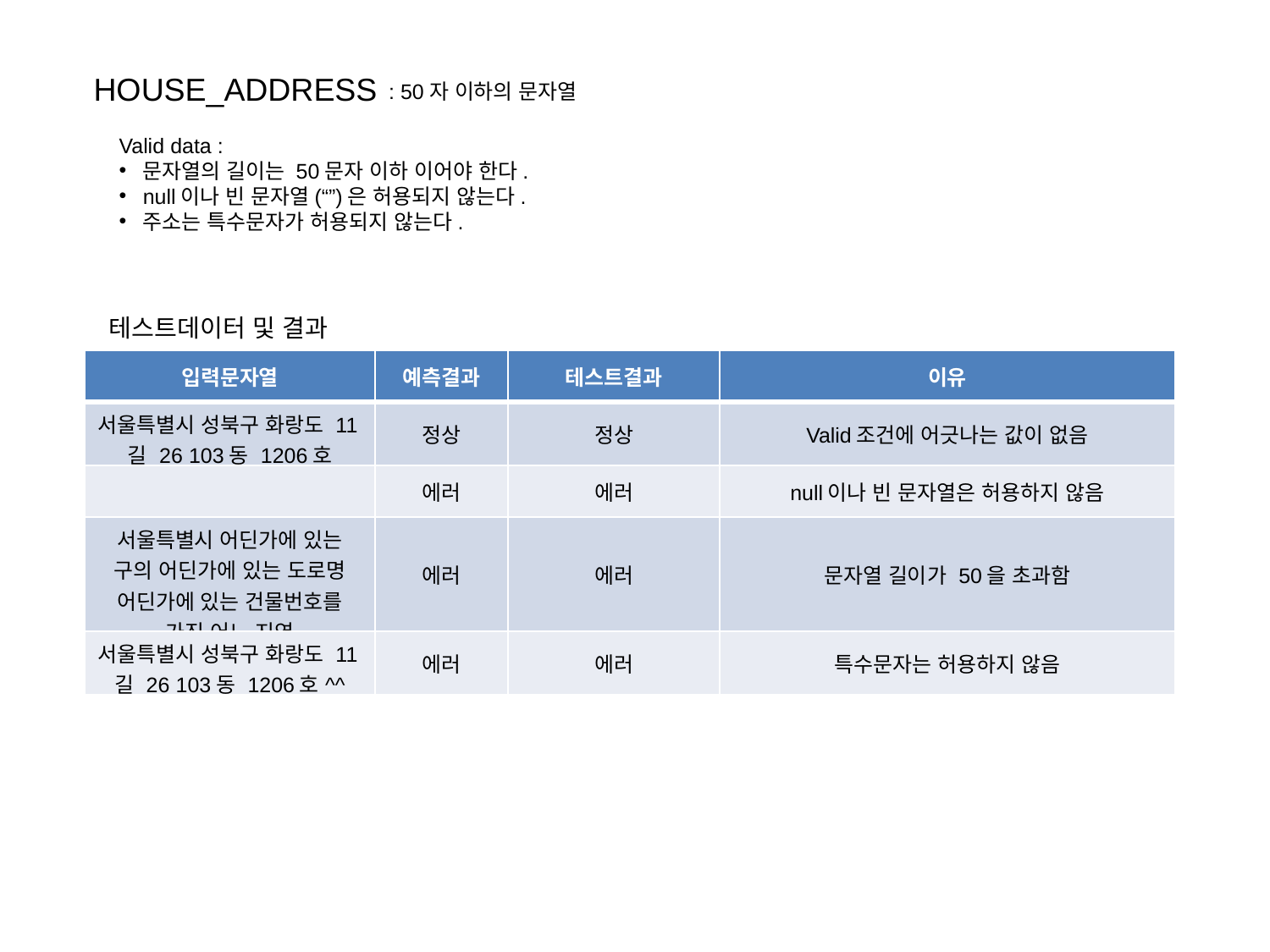

: 50자 이하의 문자열
HOUSE_ADDRESS
Valid data :
문자열의 길이는 50문자 이하 이어야 한다.
null이나 빈 문자열(“”)은 허용되지 않는다.
주소는 특수문자가 허용되지 않는다.
테스트데이터 및 결과
| 입력문자열 | 예측결과 | 테스트결과 | 이유 |
| --- | --- | --- | --- |
| 서울특별시 성북구 화랑도 11길 26 103동 1206호 | 정상 | 정상 | Valid조건에 어긋나는 값이 없음 |
|  | 에러 | 에러 | null이나 빈 문자열은 허용하지 않음 |
| 서울특별시 어딘가에 있는 구의 어딘가에 있는 도로명 어딘가에 있는 건물번호를 가진 어느 지역 | 에러 | 에러 | 문자열 길이가 50을 초과함 |
| 서울특별시 성북구 화랑도 11길 26 103동 1206호^^ | 에러 | 에러 | 특수문자는 허용하지 않음 |